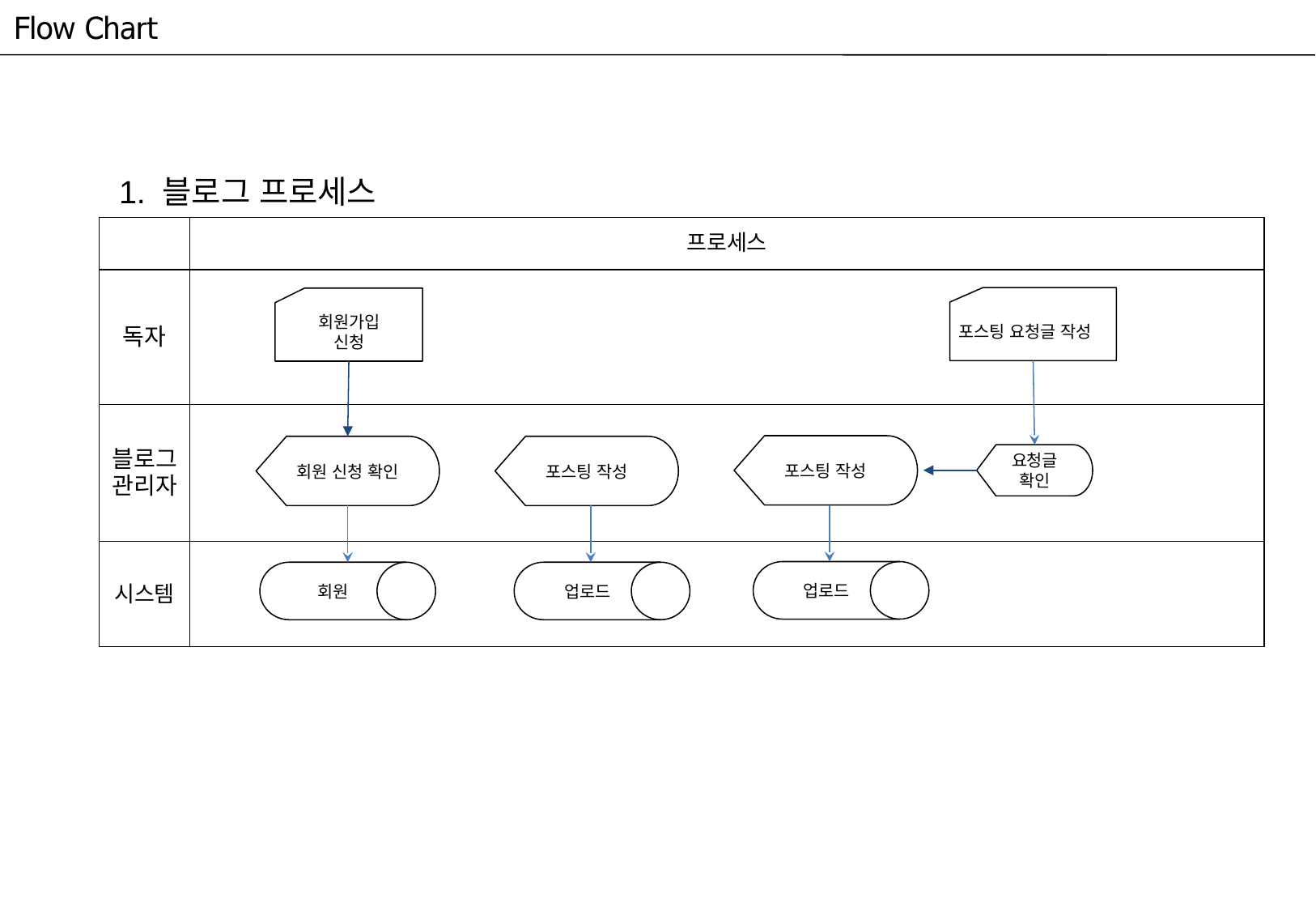

Flow Chart
1. 블로그 프로세스
|  | 프로세스 |
| --- | --- |
| 독자 |  |
| 블로그 관리자 |  |
| 시스템 |  |
포스팅 요청글 작성
회원가입
신청
포스팅 작성
회원 신청 확인
포스팅 작성
요청글
확인
업로드
회원
업로드